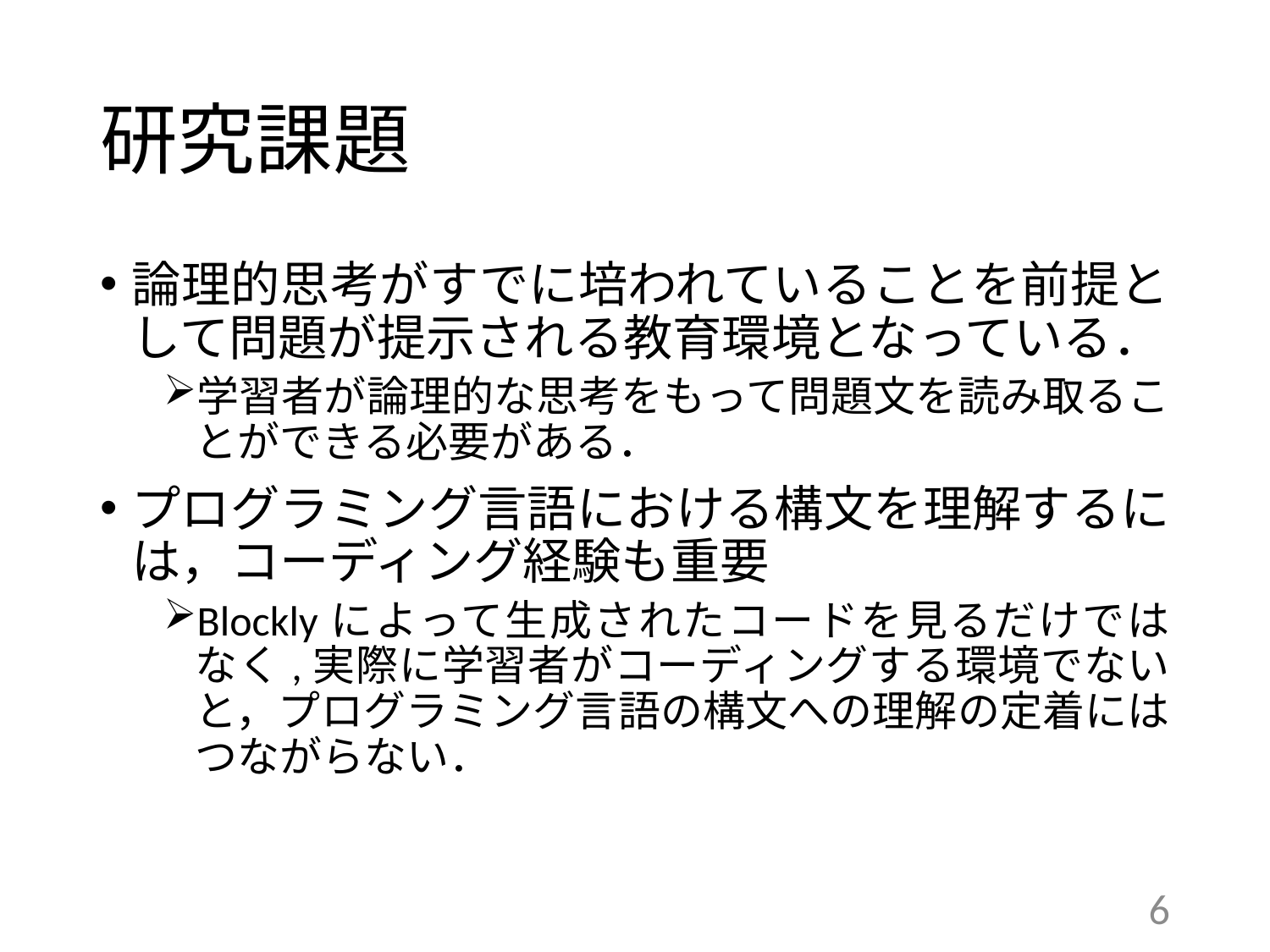

# 研究課題
論理的思考がすでに培われていることを前提として問題が提示される教育環境となっている．
学習者が論理的な思考をもって問題文を読み取ることができる必要がある．
プログラミング言語における構文を理解するには，コーディング経験も重要
Blocklyによって生成されたコードを見るだけではなく,実際に学習者がコーディングする環境でないと，プログラミング言語の構文への理解の定着にはつながらない．
6